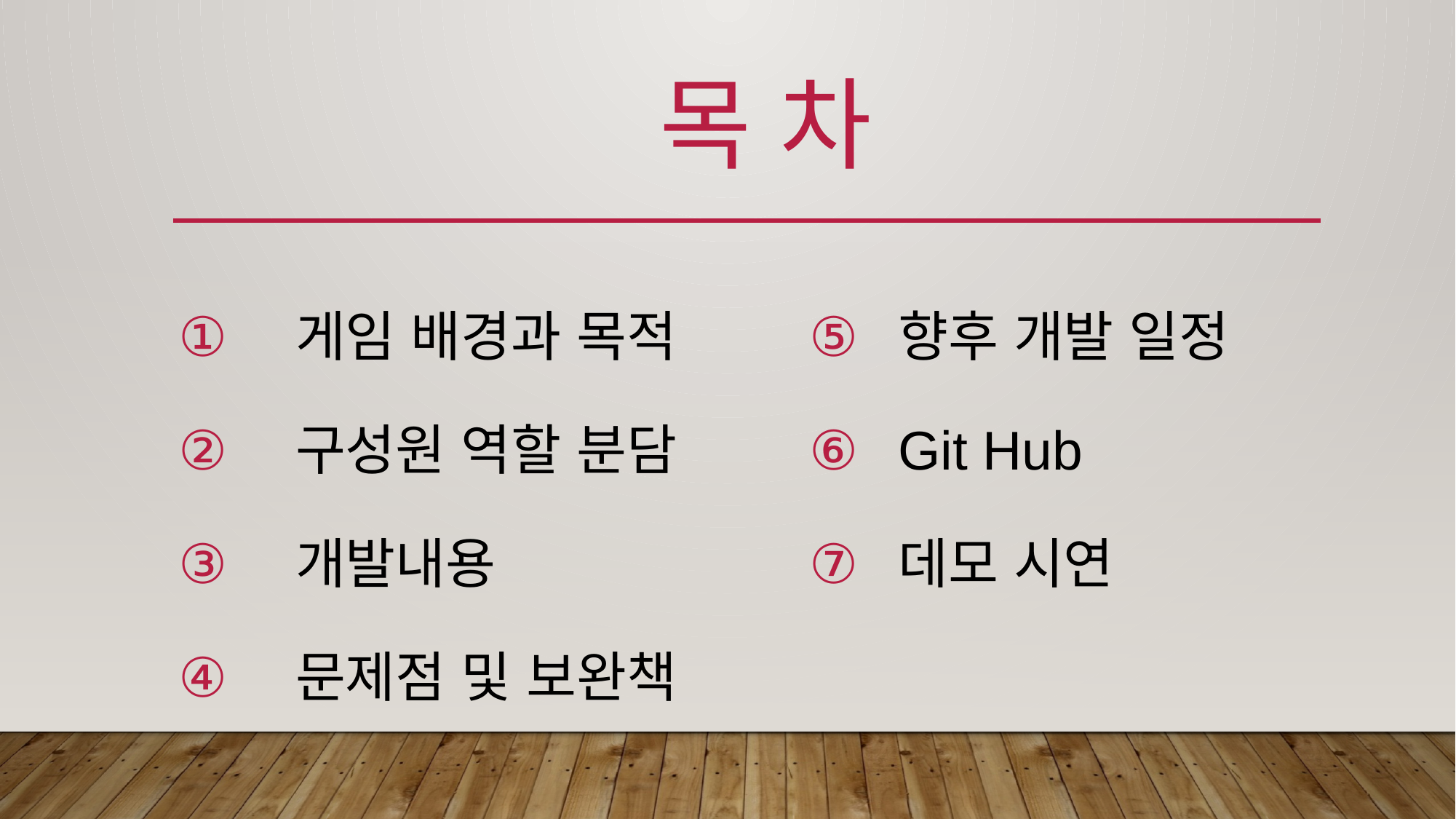

# 목 차
 게임 배경과 목적
 구성원 역할 분담
 개발내용
 문제점 및 보완책

향후 개발 일정
Git Hub
데모 시연